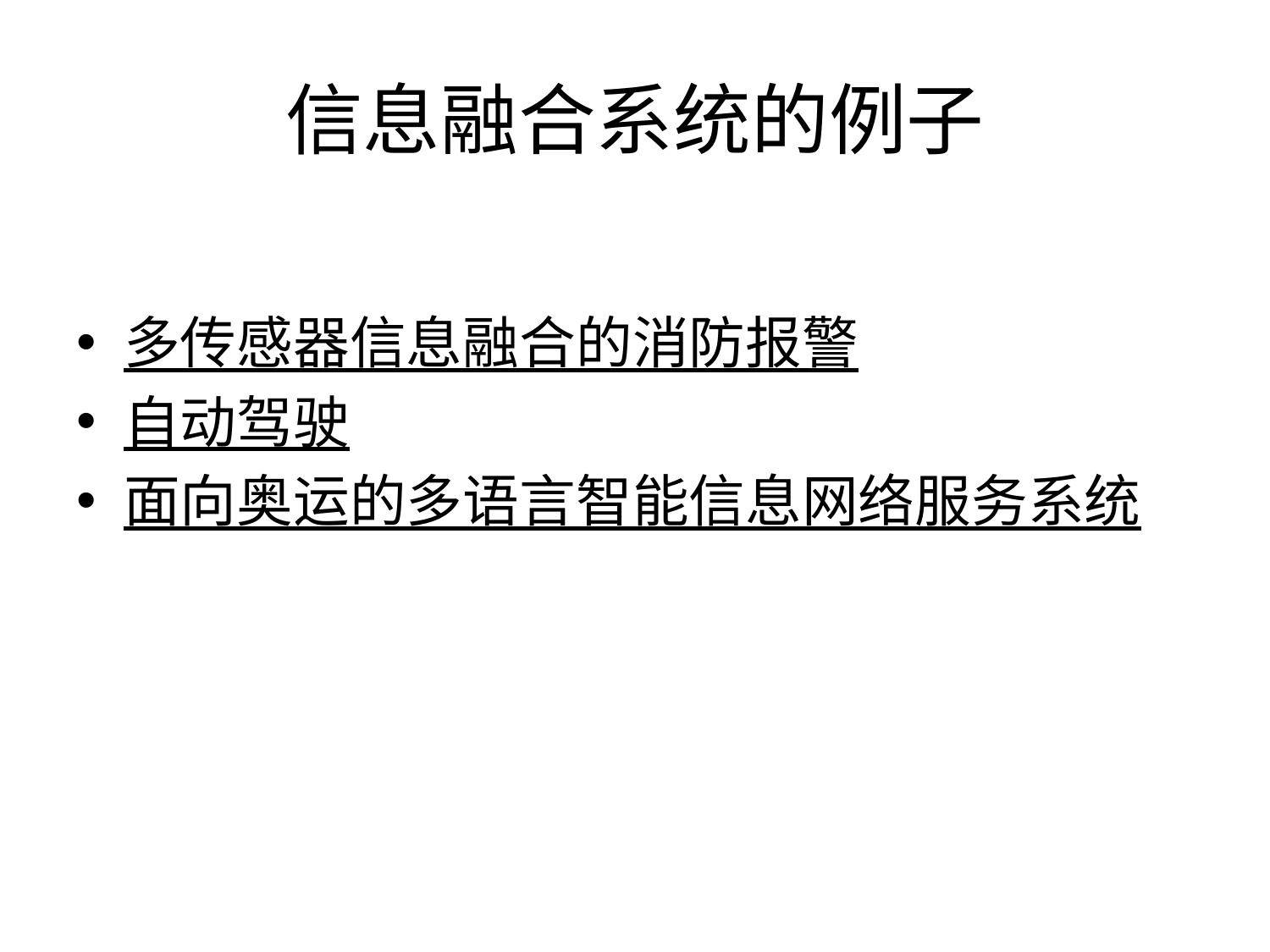

# 信息融合系统的例子

多传感器信息融合的消防报警
自动驾驶
面向奥运的多语言智能信息网络服务系统